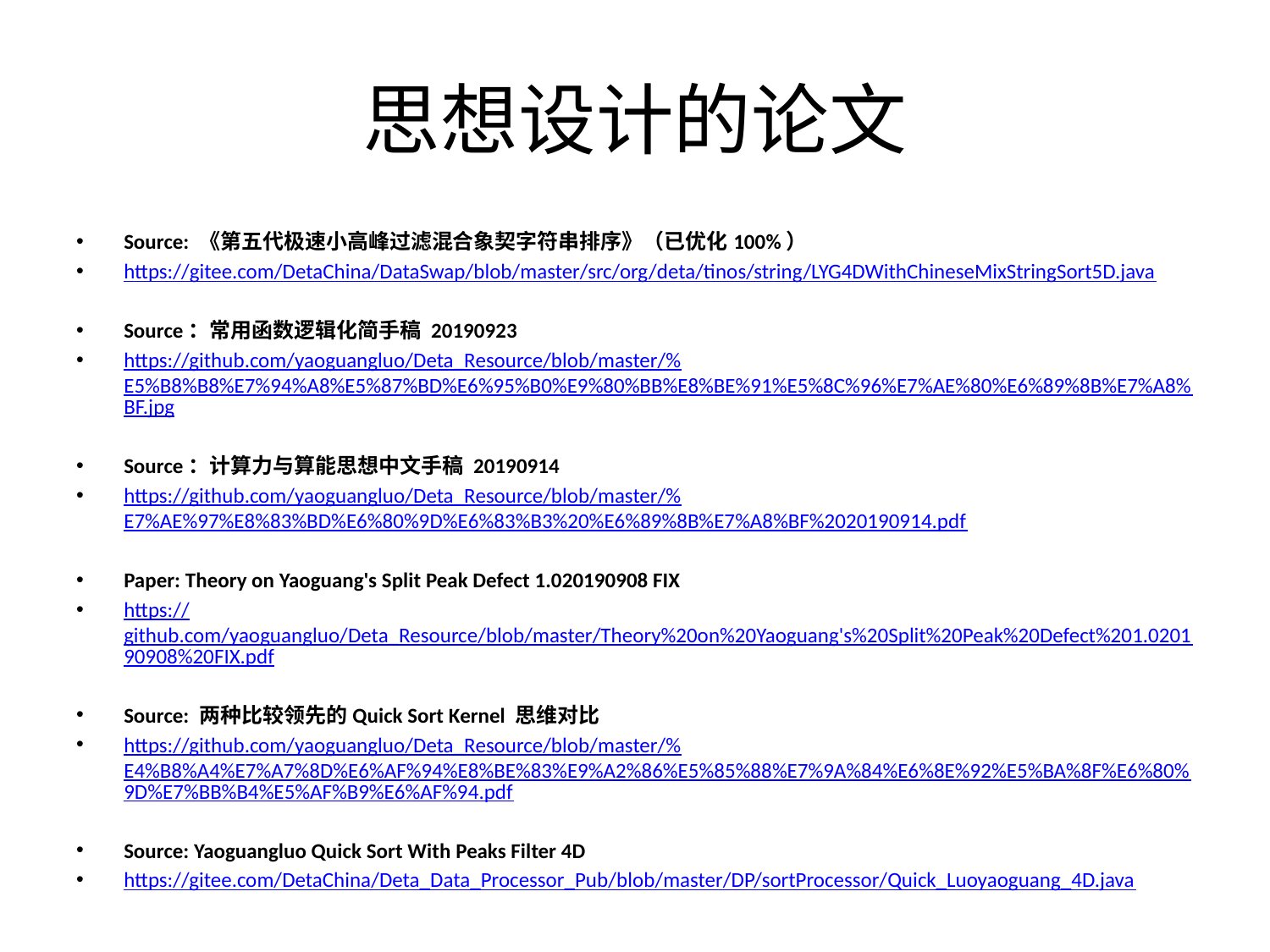

# 思想设计的论文
Source: 《第五代极速小高峰过滤混合象契字符串排序》（已优化100%）
https://gitee.com/DetaChina/DataSwap/blob/master/src/org/deta/tinos/string/LYG4DWithChineseMixStringSort5D.java

Source：常用函数逻辑化简手稿 20190923
https://github.com/yaoguangluo/Deta_Resource/blob/master/%E5%B8%B8%E7%94%A8%E5%87%BD%E6%95%B0%E9%80%BB%E8%BE%91%E5%8C%96%E7%AE%80%E6%89%8B%E7%A8%BF.jpg

Source：计算力与算能思想中文手稿 20190914
https://github.com/yaoguangluo/Deta_Resource/blob/master/%E7%AE%97%E8%83%BD%E6%80%9D%E6%83%B3%20%E6%89%8B%E7%A8%BF%2020190914.pdf

Paper: Theory on Yaoguang's Split Peak Defect 1.020190908 FIX
https://github.com/yaoguangluo/Deta_Resource/blob/master/Theory%20on%20Yaoguang's%20Split%20Peak%20Defect%201.020190908%20FIX.pdf

Source: 两种比较领先的Quick Sort Kernel 思维对比
https://github.com/yaoguangluo/Deta_Resource/blob/master/%E4%B8%A4%E7%A7%8D%E6%AF%94%E8%BE%83%E9%A2%86%E5%85%88%E7%9A%84%E6%8E%92%E5%BA%8F%E6%80%9D%E7%BB%B4%E5%AF%B9%E6%AF%94.pdf

Source: Yaoguangluo Quick Sort With Peaks Filter 4D
https://gitee.com/DetaChina/Deta_Data_Processor_Pub/blob/master/DP/sortProcessor/Quick_Luoyaoguang_4D.java